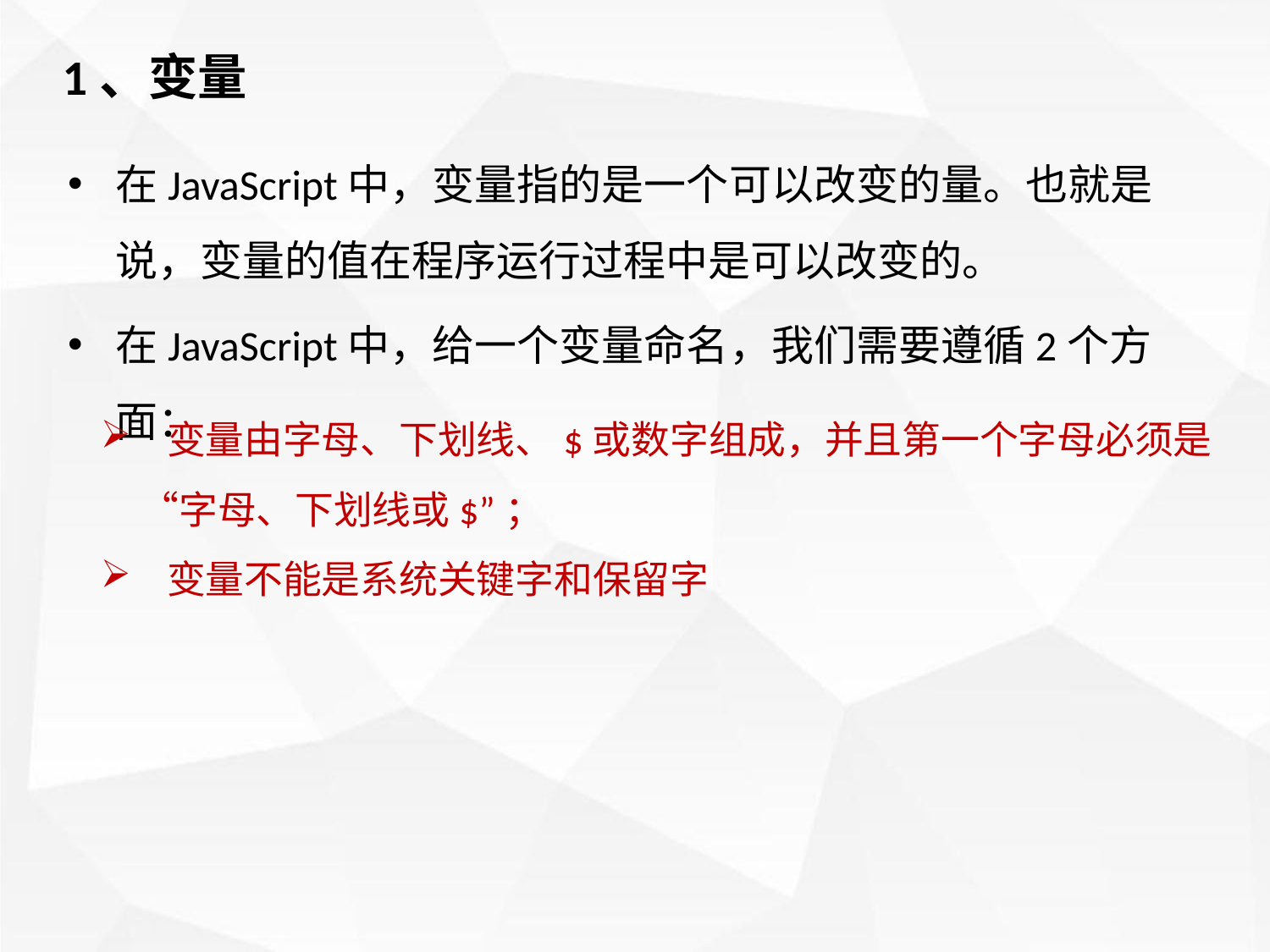

1、变量
在JavaScript中，变量指的是一个可以改变的量。也就是说，变量的值在程序运行过程中是可以改变的。
在JavaScript中，给一个变量命名，我们需要遵循2个方面：

  变量由字母、下划线、$或数字组成，并且第一个字母必须是“字母、下划线或$”；
  变量不能是系统关键字和保留字